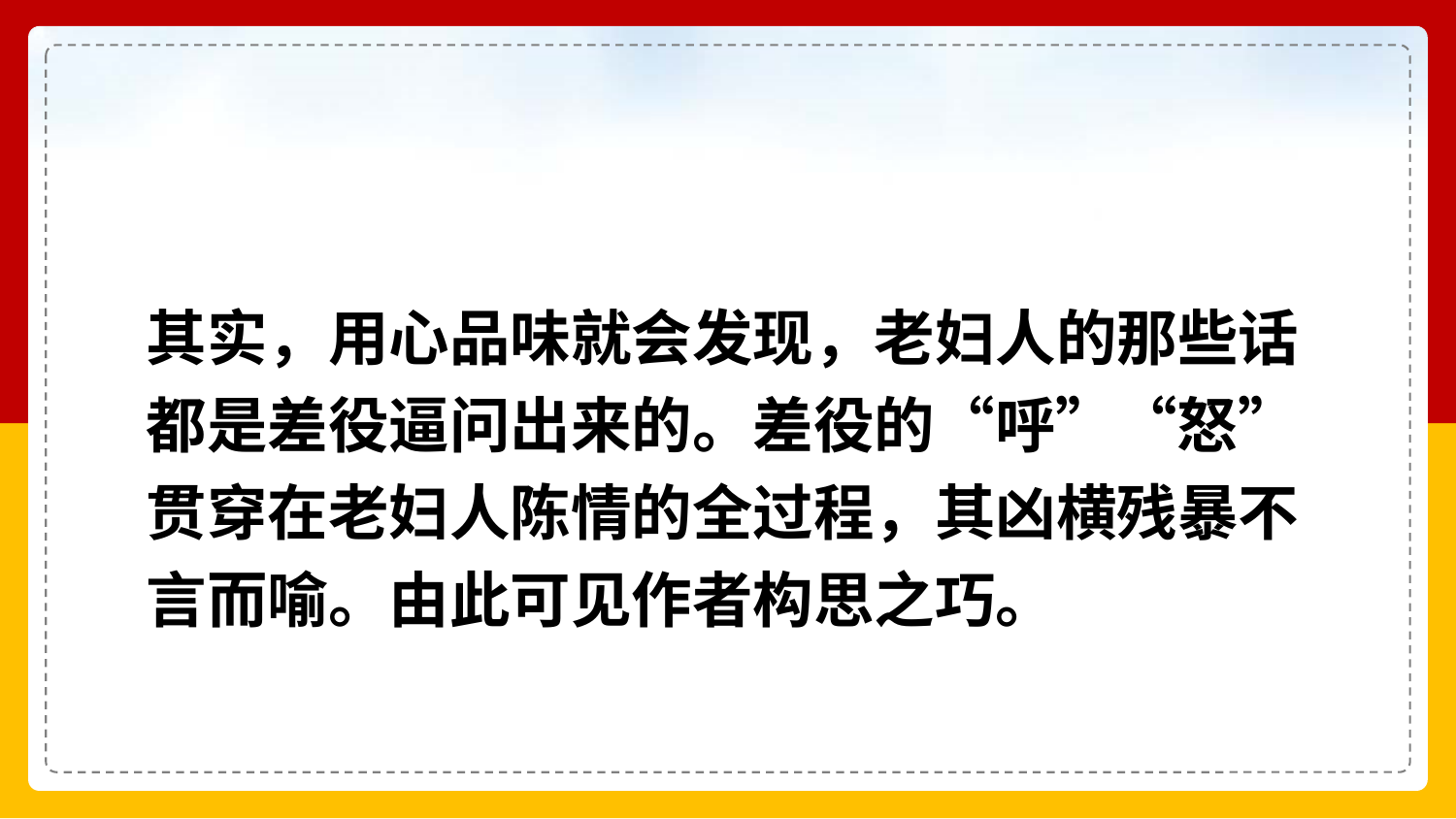

其实，用心品味就会发现，老妇人的那些话都是差役逼问出来的。差役的“呼”“怒”贯穿在老妇人陈情的全过程，其凶横残暴不言而喻。由此可见作者构思之巧。